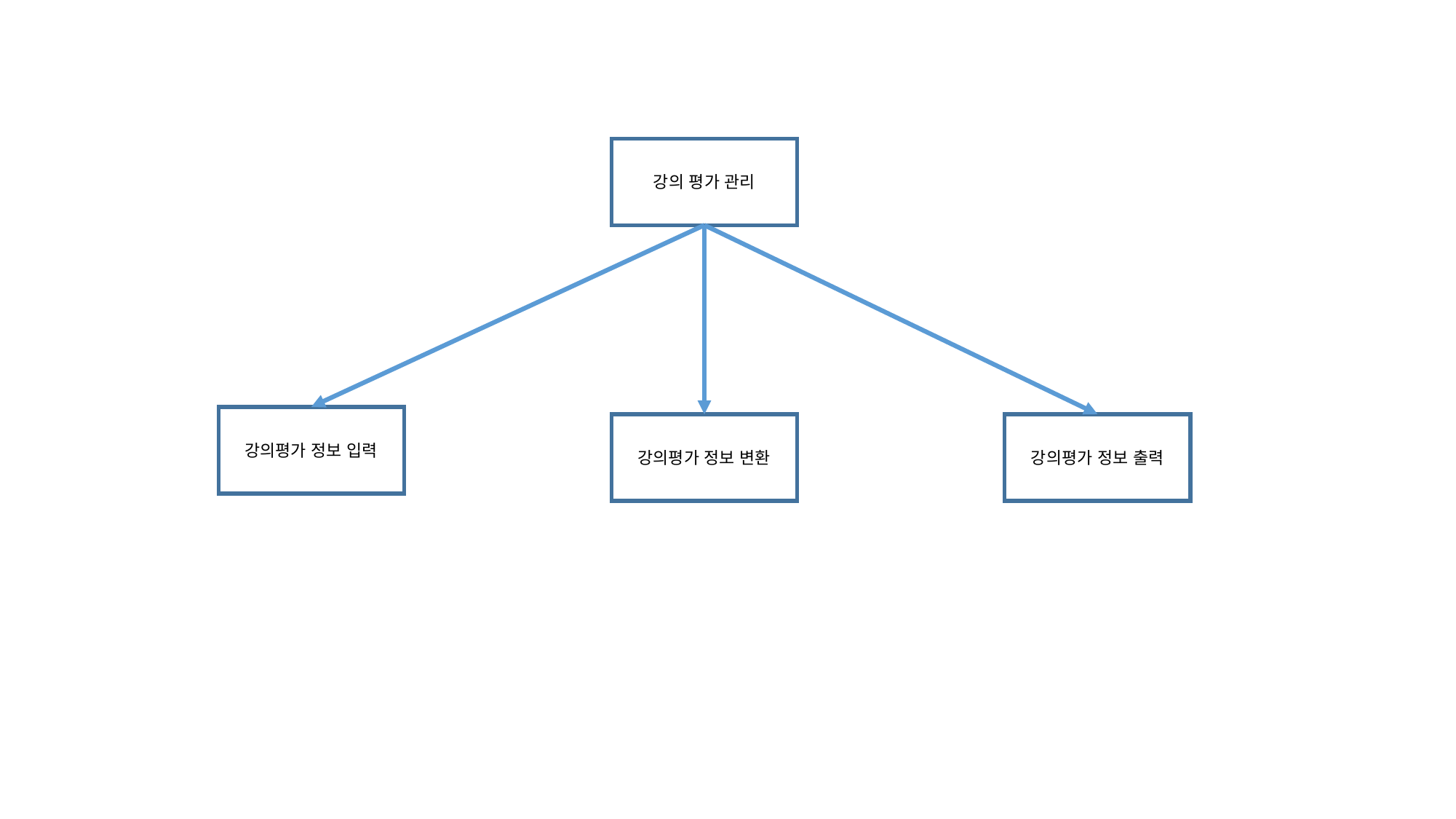

강의 평가 관리
강의평가 정보 입력
강의평가 정보 출력
강의평가 정보 변환